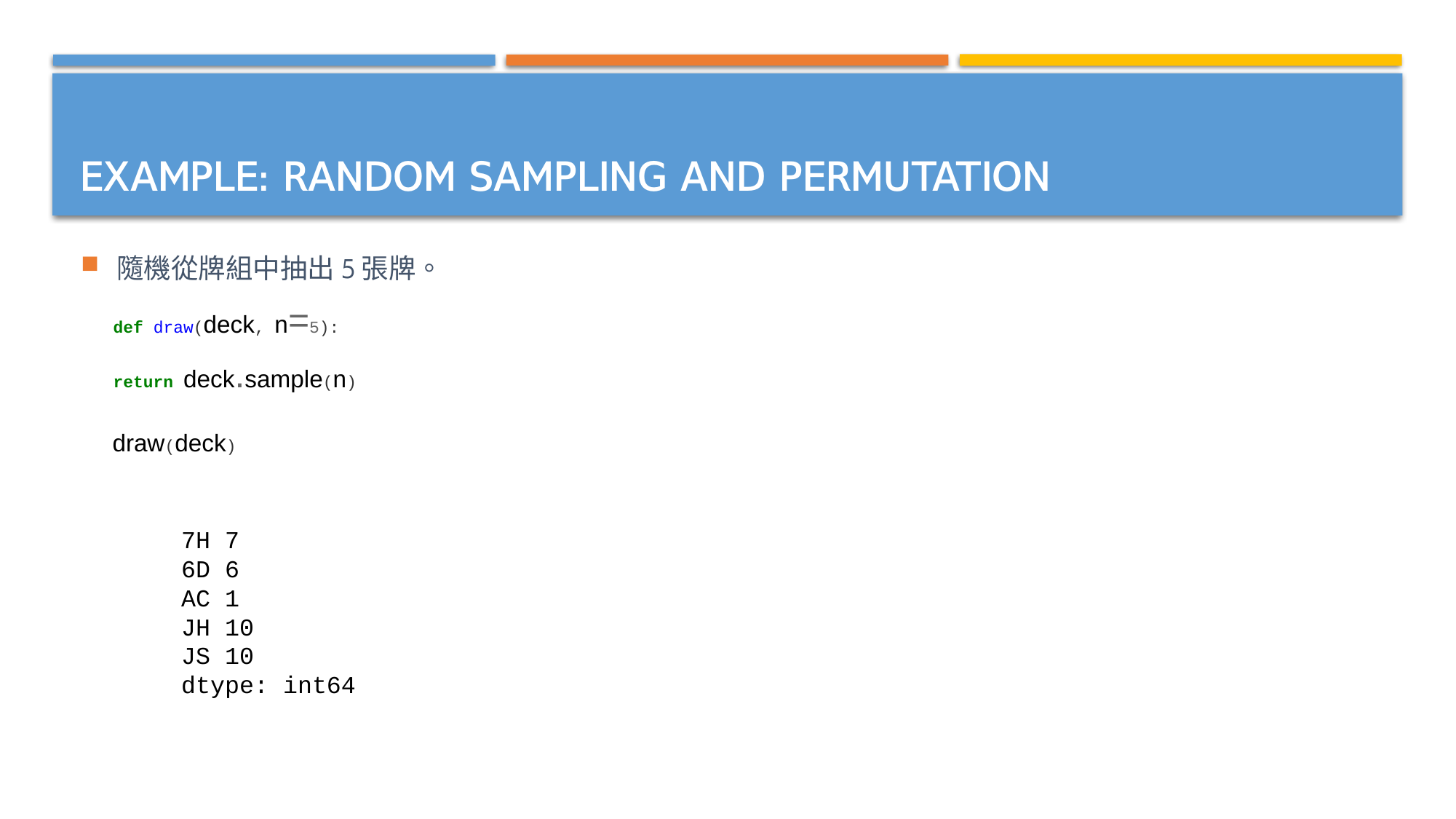

隨機從牌組中抽出5張牌。
# Example: Random Sampling and Permutation
def draw(deck, n=5):
return deck.sample(n)
draw(deck)
7H 7
6D 6
AC 1
JH 10
JS 10
dtype: int64